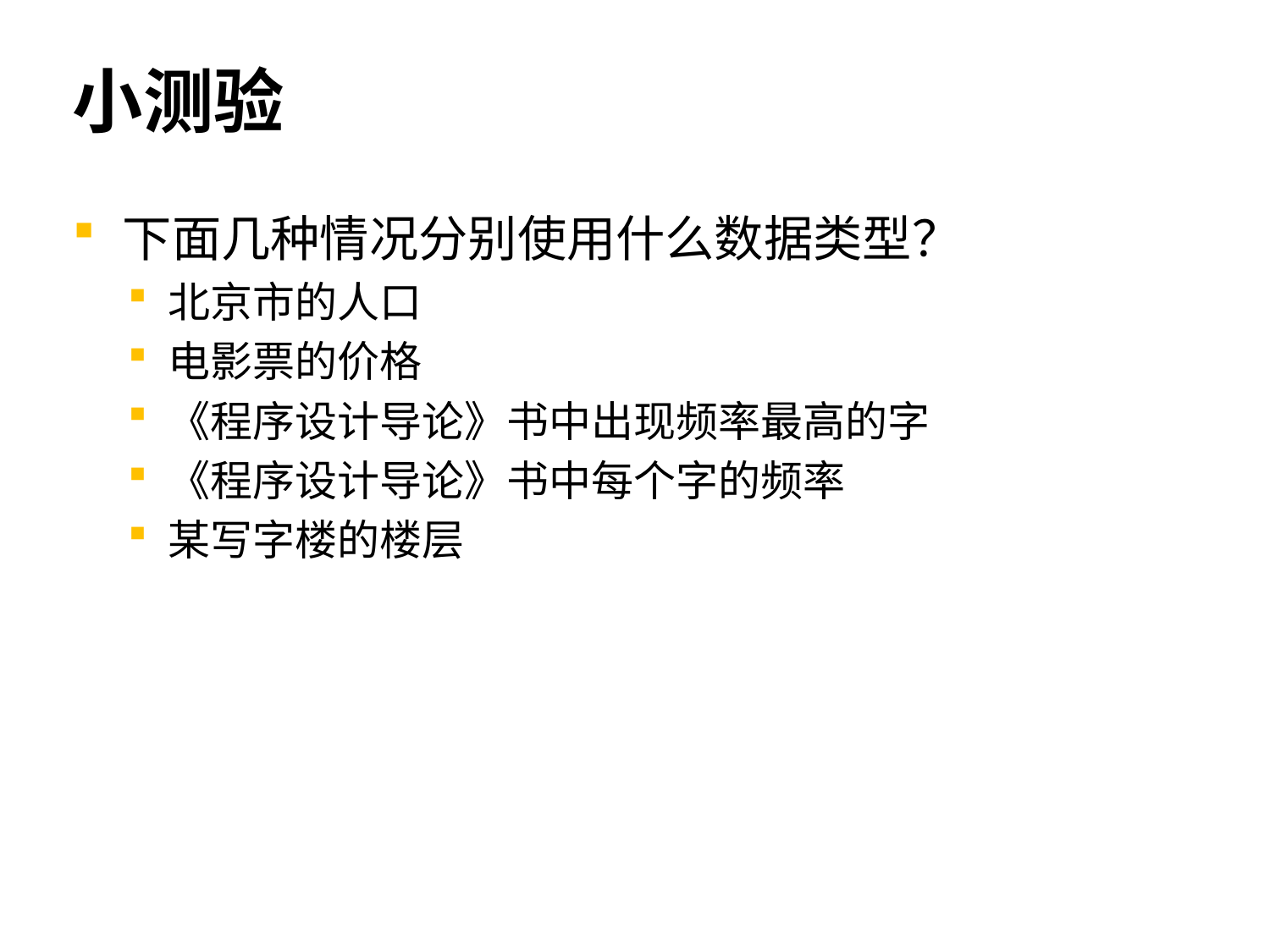

# 小测验
下面几种情况分别使用什么数据类型？
北京市的人口
电影票的价格
《程序设计导论》书中出现频率最高的字
《程序设计导论》书中每个字的频率
某写字楼的楼层